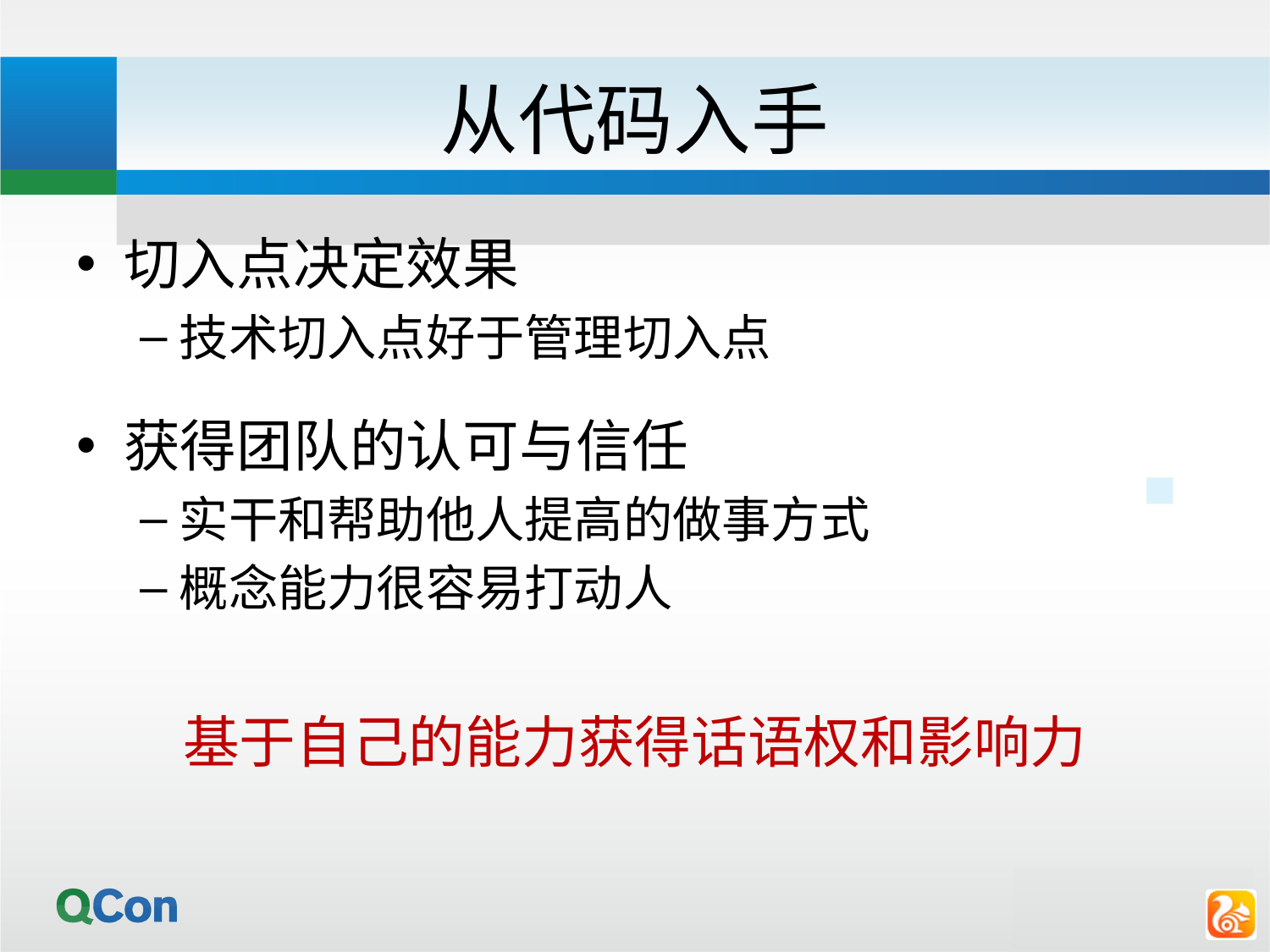

# 从代码入手
切入点决定效果
技术切入点好于管理切入点
获得团队的认可与信任
实干和帮助他人提高的做事方式
概念能力很容易打动人

基于自己的能力获得话语权和影响力